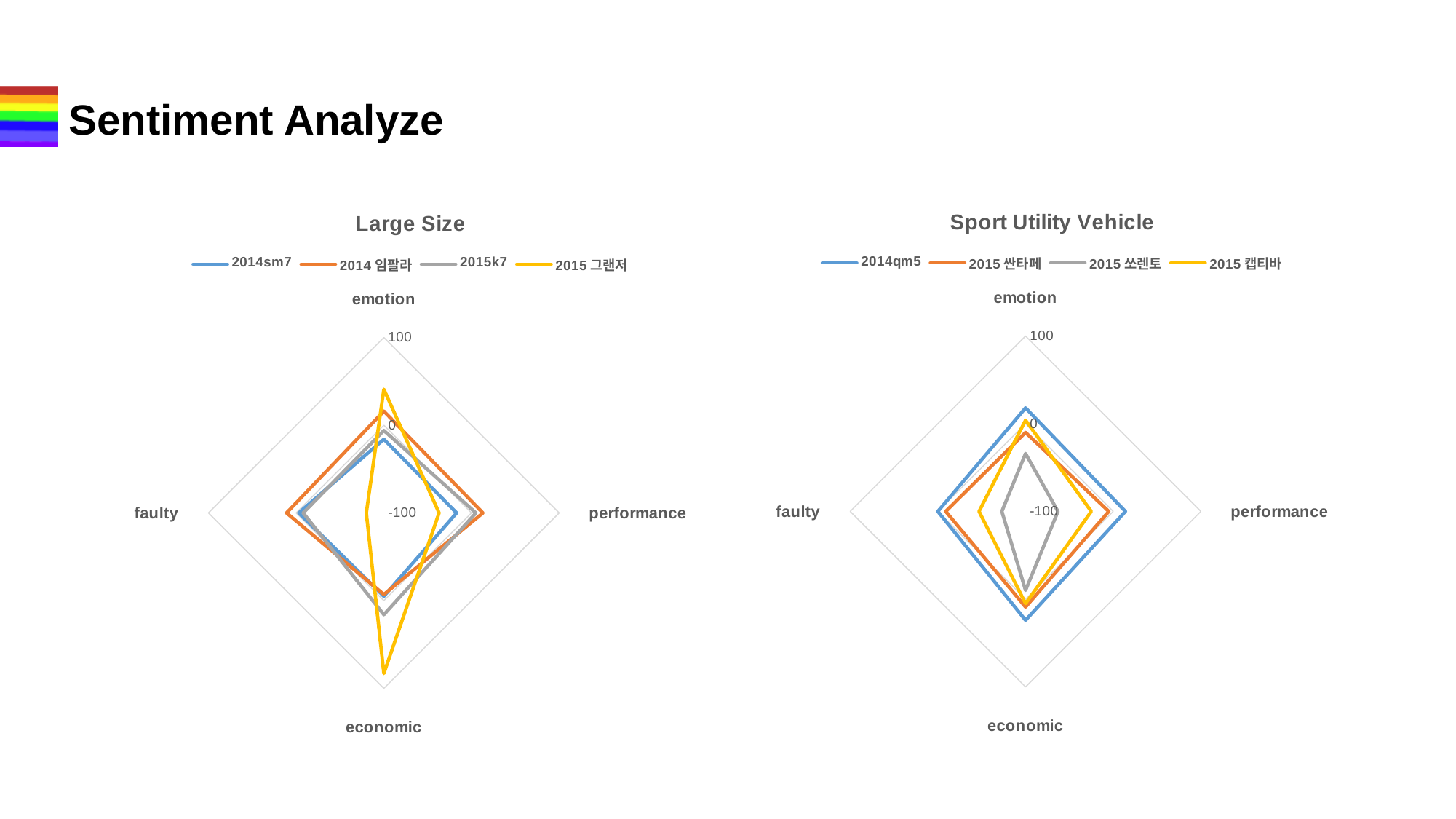

# Sentiment Analyze

### Chart: Sport Utility Vehicle

| Category | 2014qm5 | 2015싼타페 | 2015쏘렌토 | 2015캡티바 |
|---|---|---|---|---|
| emotion | 18.0 | -10.0 | -34.0 | 4.0 |
| performance | 14.0 | -5.0 | -63.0 | -25.0 |
| economic | 24.0 | 9.0 | -10.0 | 5.0 |
| faulty | 0.0 | -9.0 | -73.0 | -47.0 |

### Chart: Large Size

| Category | 2014sm7 | 2014임팔라 | 2015k7 | 2015그랜저 |
|---|---|---|---|---|
| emotion | -16.0 | 16.0 | -6.0 | 41.0 |
| performance | -17.0 | 13.0 | 5.0 | -37.0 |
| economic | -5.0 | -7.0 | 16.0 | 83.0 |
| faulty | -3.0 | 11.0 | -8.0 | -80.0 |